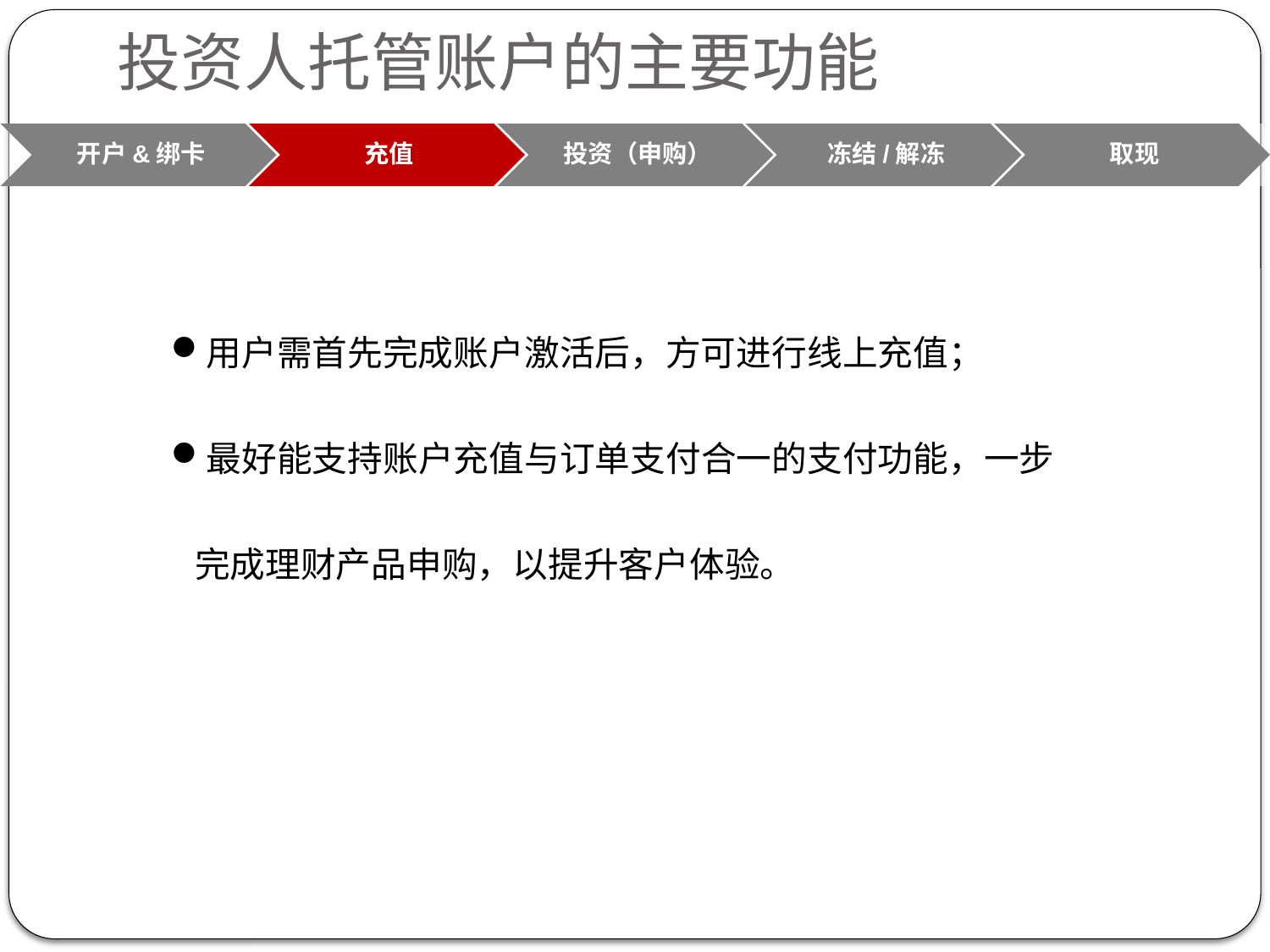

投资人托管账户的主要功能
开户&绑卡
充值
投资（申购）
冻结/解冻
取现
用户需首先完成账户激活后，方可进行线上充值；
最好能支持账户充值与订单支付合一的支付功能，一步完成理财产品申购，以提升客户体验。